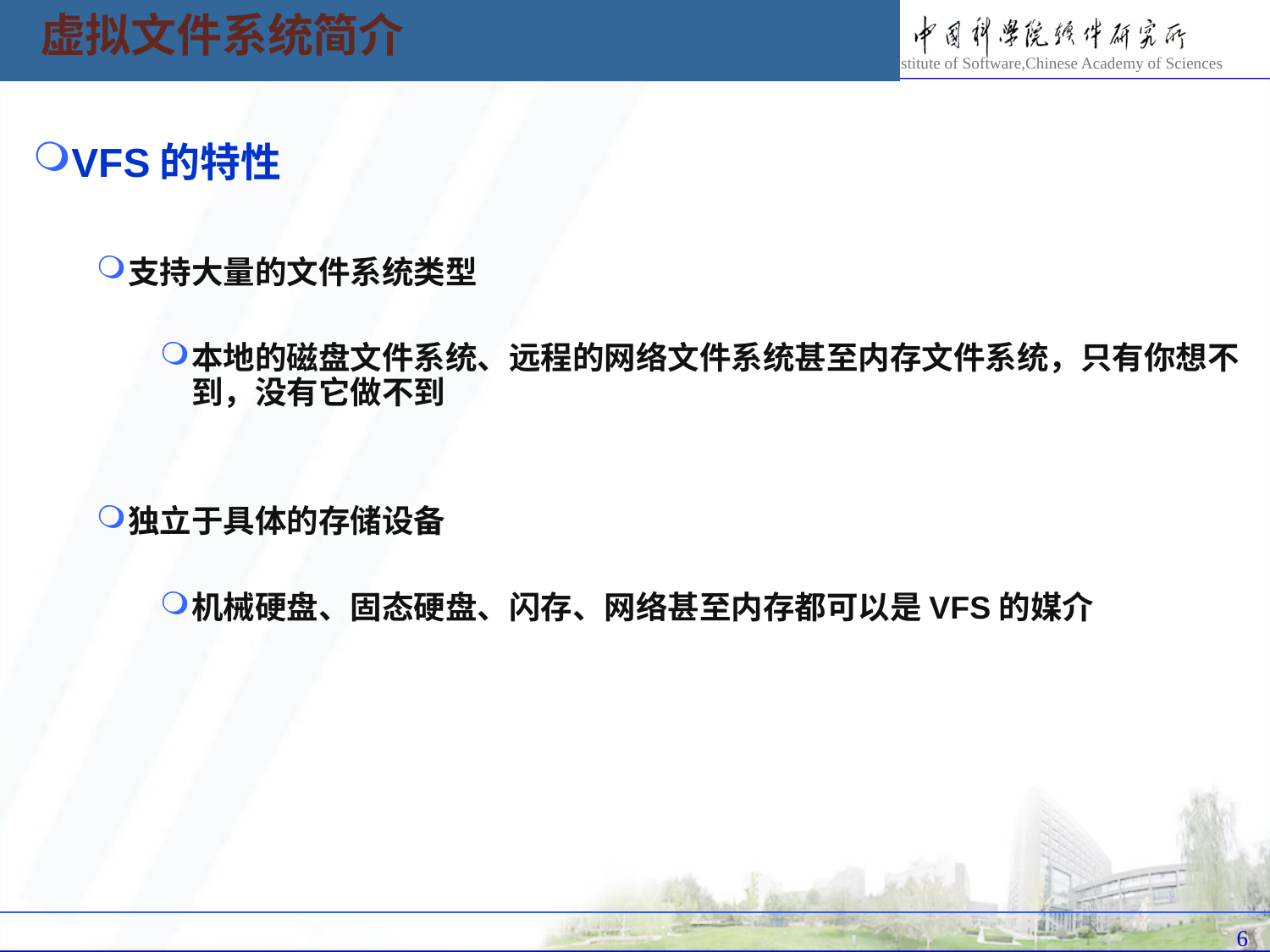

虚拟文件系统简介
VFS的特性

支持大量的文件系统类型

本地的磁盘文件系统、远程的网络文件系统甚至内存文件系统，只有你想不到，没有它做不到

独立于具体的存储设备

机械硬盘、固态硬盘、闪存、网络甚至内存都可以是VFS的媒介

6